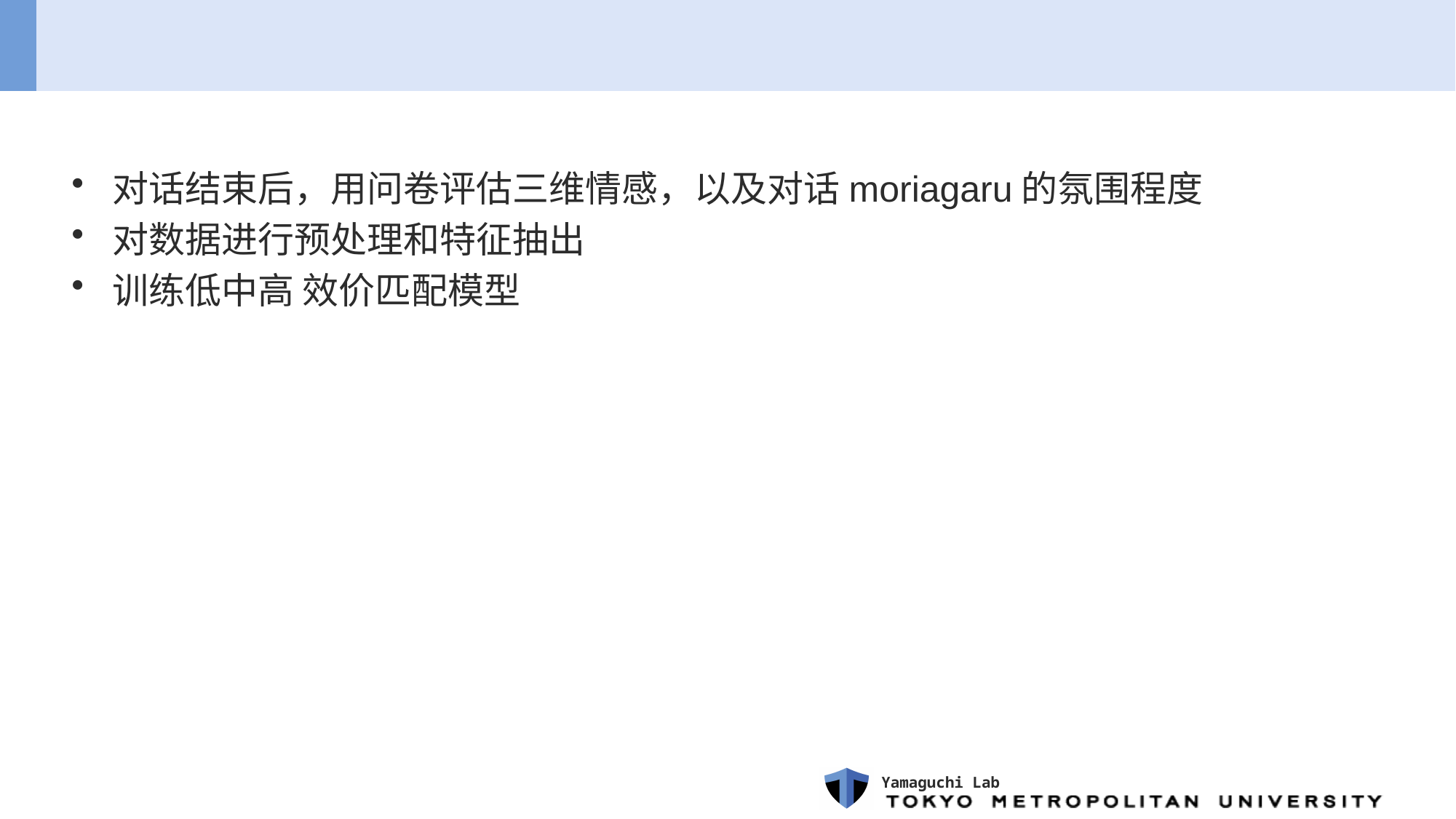

#

对话结束后，用问卷评估三维情感，以及对话moriagaru的氛围程度
对数据进行预处理和特征抽出
训练低中高 效价匹配模型

7